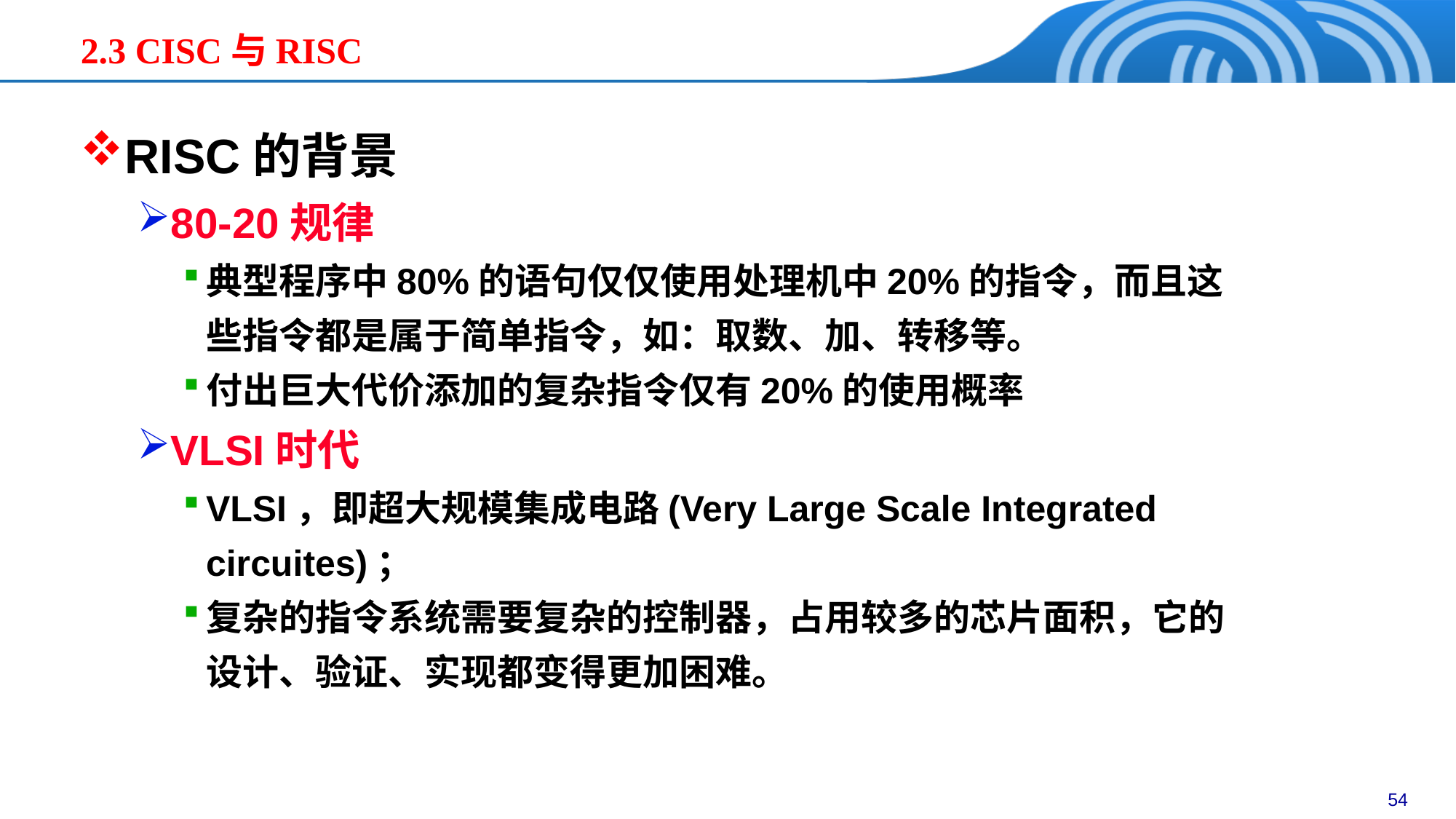

2.3 CISC与RISC
RISC的背景
80-20规律
典型程序中80%的语句仅仅使用处理机中20%的指令，而且这些指令都是属于简单指令，如：取数、加、转移等。
付出巨大代价添加的复杂指令仅有20%的使用概率
VLSI时代
VLSI，即超大规模集成电路(Very Large Scale Integrated circuites)；
复杂的指令系统需要复杂的控制器，占用较多的芯片面积，它的设计、验证、实现都变得更加困难。